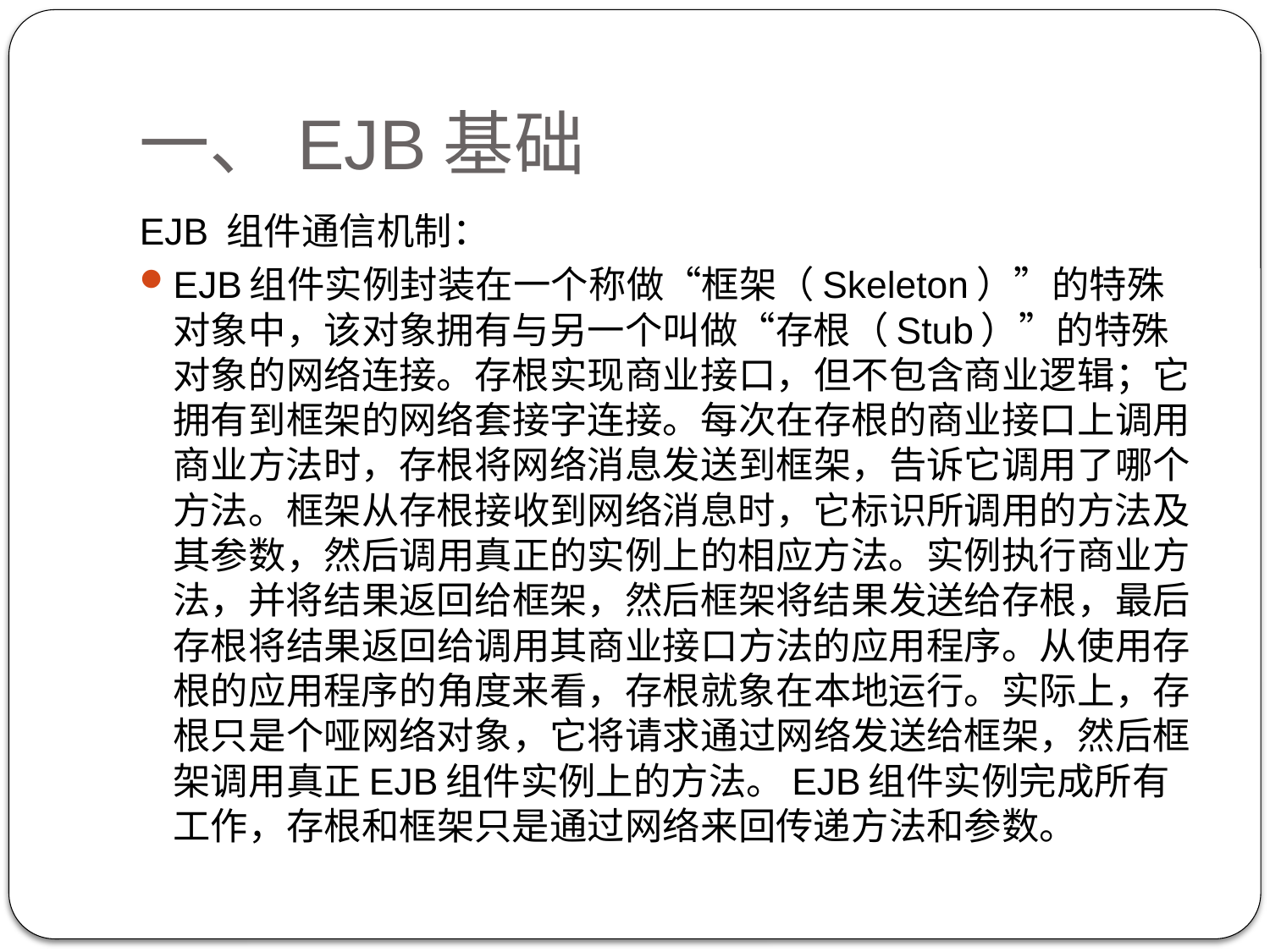

# 一、EJB基础
EJB 组件通信机制：
EJB组件实例封装在一个称做“框架（Skeleton）”的特殊对象中，该对象拥有与另一个叫做“存根（Stub）”的特殊对象的网络连接。存根实现商业接口，但不包含商业逻辑；它拥有到框架的网络套接字连接。每次在存根的商业接口上调用商业方法时，存根将网络消息发送到框架，告诉它调用了哪个方法。框架从存根接收到网络消息时，它标识所调用的方法及其参数，然后调用真正的实例上的相应方法。实例执行商业方法，并将结果返回给框架，然后框架将结果发送给存根，最后存根将结果返回给调用其商业接口方法的应用程序。从使用存根的应用程序的角度来看，存根就象在本地运行。实际上，存根只是个哑网络对象，它将请求通过网络发送给框架，然后框架调用真正EJB组件实例上的方法。EJB组件实例完成所有工作，存根和框架只是通过网络来回传递方法和参数。